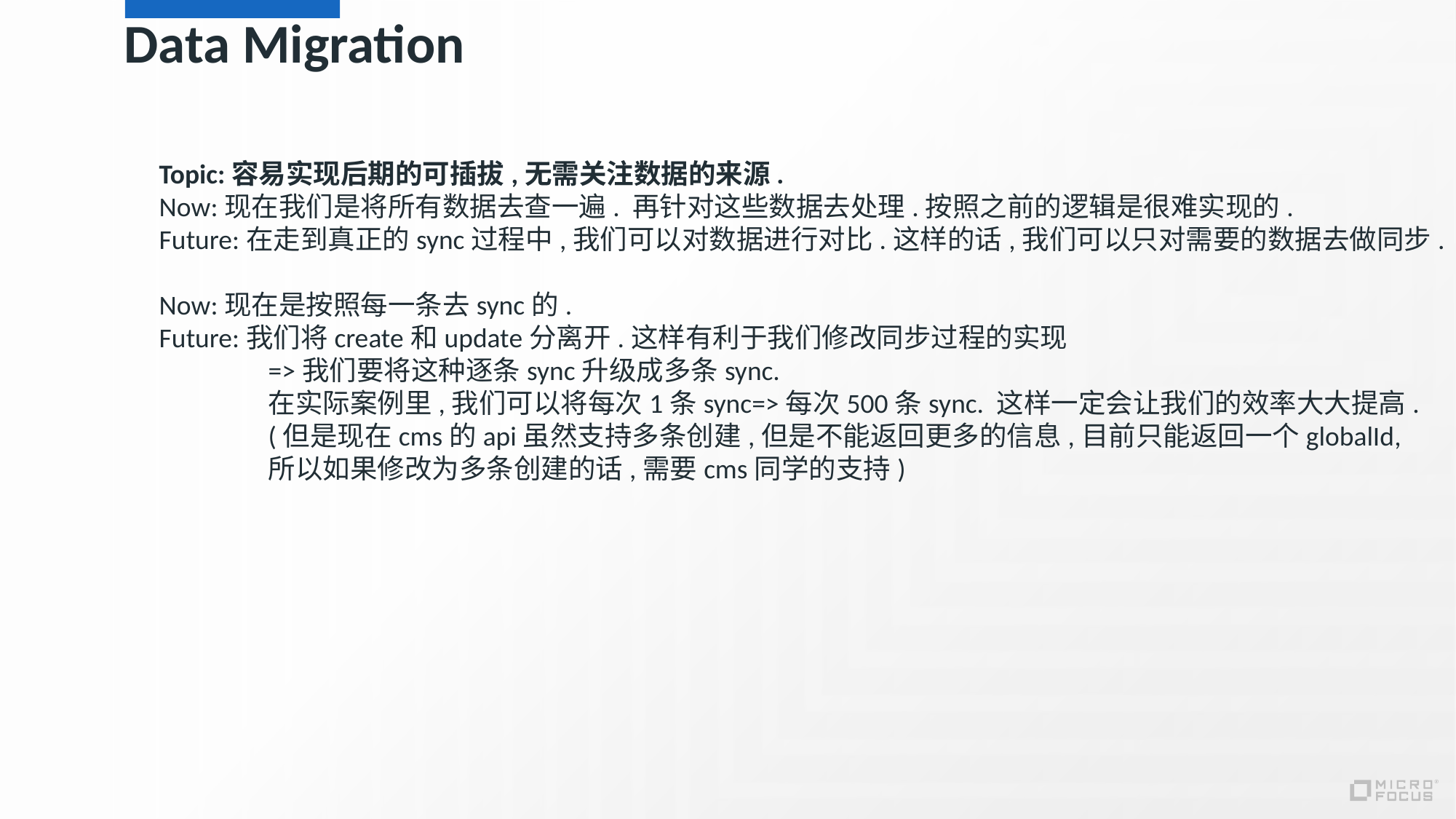

# Data Migration
Topic:容易实现后期的可插拔,无需关注数据的来源.
Now:现在我们是将所有数据去查一遍. 再针对这些数据去处理.按照之前的逻辑是很难实现的.
Future:在走到真正的sync过程中,我们可以对数据进行对比.这样的话,我们可以只对需要的数据去做同步.

Now:现在是按照每一条去sync的.
Future:我们将create和update分离开.这样有利于我们修改同步过程的实现
	=>我们要将这种逐条sync升级成多条sync.
	在实际案例里,我们可以将每次1条sync=>每次500条sync. 这样一定会让我们的效率大大提高.
	(但是现在cms的api虽然支持多条创建,但是不能返回更多的信息,目前只能返回一个globalId,
	所以如果修改为多条创建的话,需要cms同学的支持)